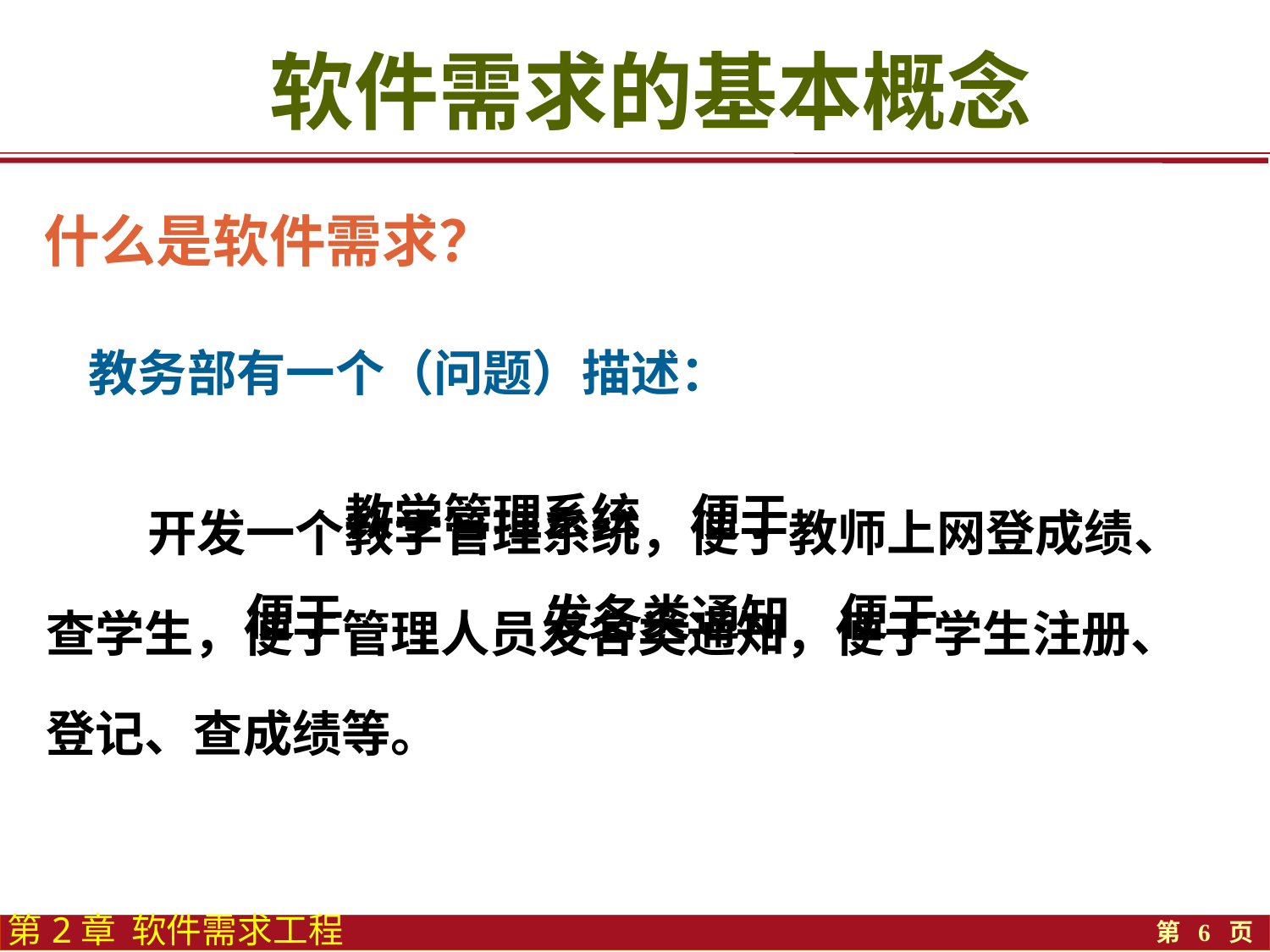

软件需求的基本概念
什么是软件需求？
教务部有一个（问题）描述：
        开发一个教学管理系统，便于教师上网登成绩、查学生，便于管理人员发各类通知，便于学生注册、登记、查成绩等。
教学管理系统
便于
便于
便于
发各类通知